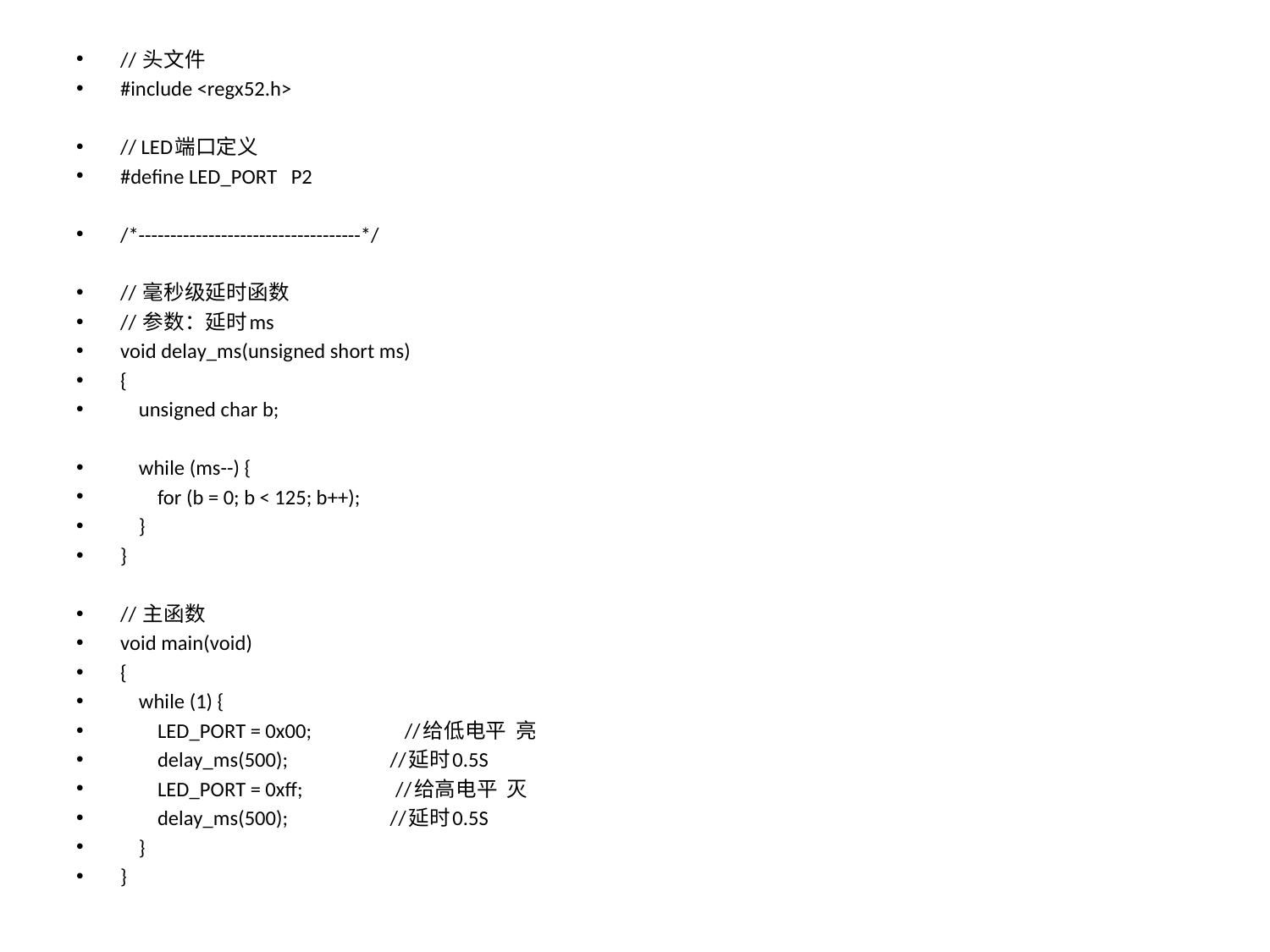

#
// 头文件
#include <regx52.h>

// LED端口定义
#define LED_PORT   P2

/*-----------------------------------*/

// 毫秒级延时函数
// 参数：延时ms
void delay_ms(unsigned short ms)
{
    unsigned char b;

    while (ms--) {
        for (b = 0; b < 125; b++);
    }
}

// 主函数
void main(void)
{
    while (1) {
        LED_PORT = 0x00;                    //给低电平  亮
        delay_ms(500);                      //延时0.5S
        LED_PORT = 0xff;                    //给高电平  灭
        delay_ms(500);                      //延时0.5S
    }
}